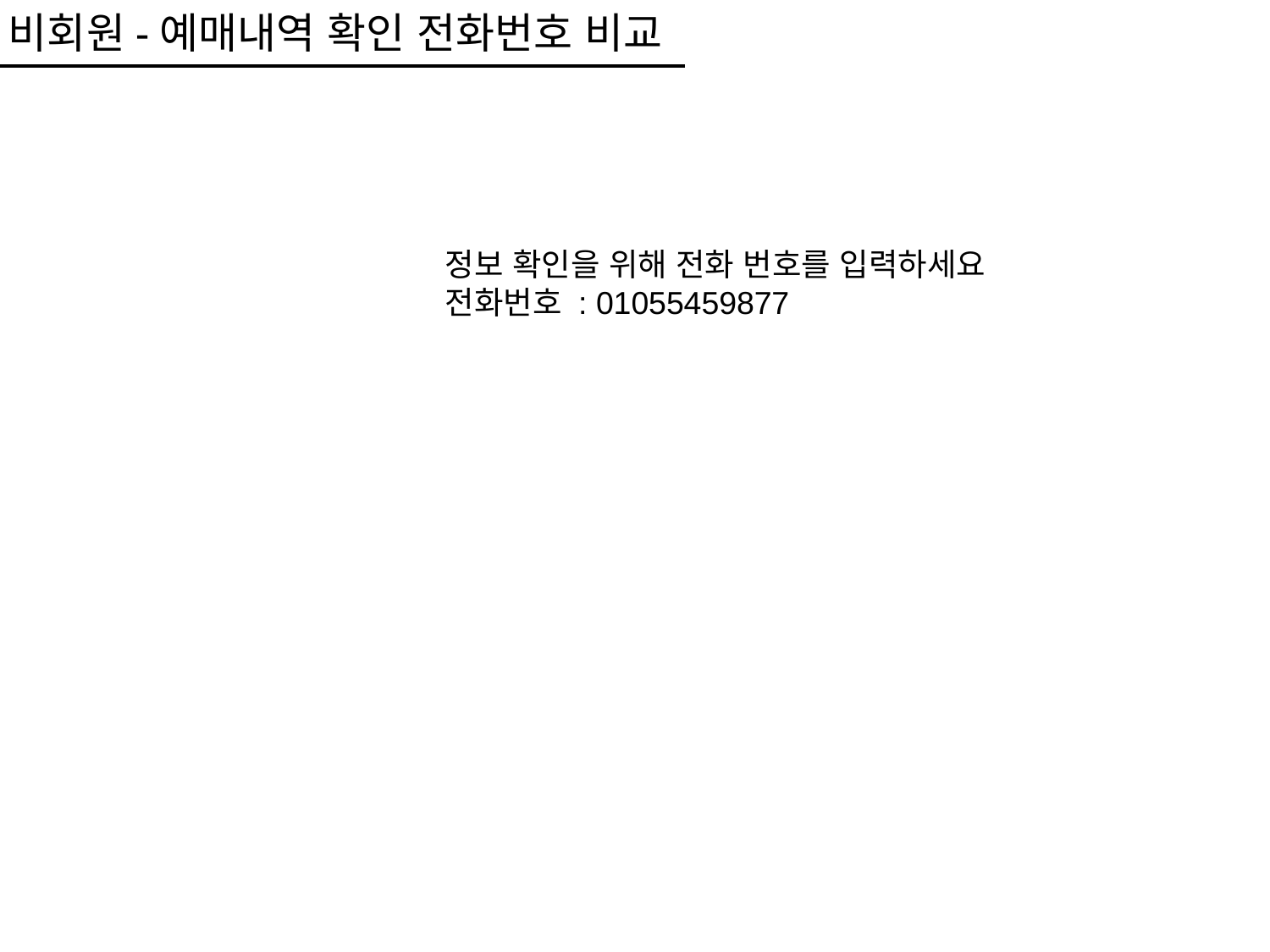

비회원-예매내역 확인 전화번호 비교
		정보 확인을 위해 전화 번호를 입력하세요
		전화번호 : 01055459877